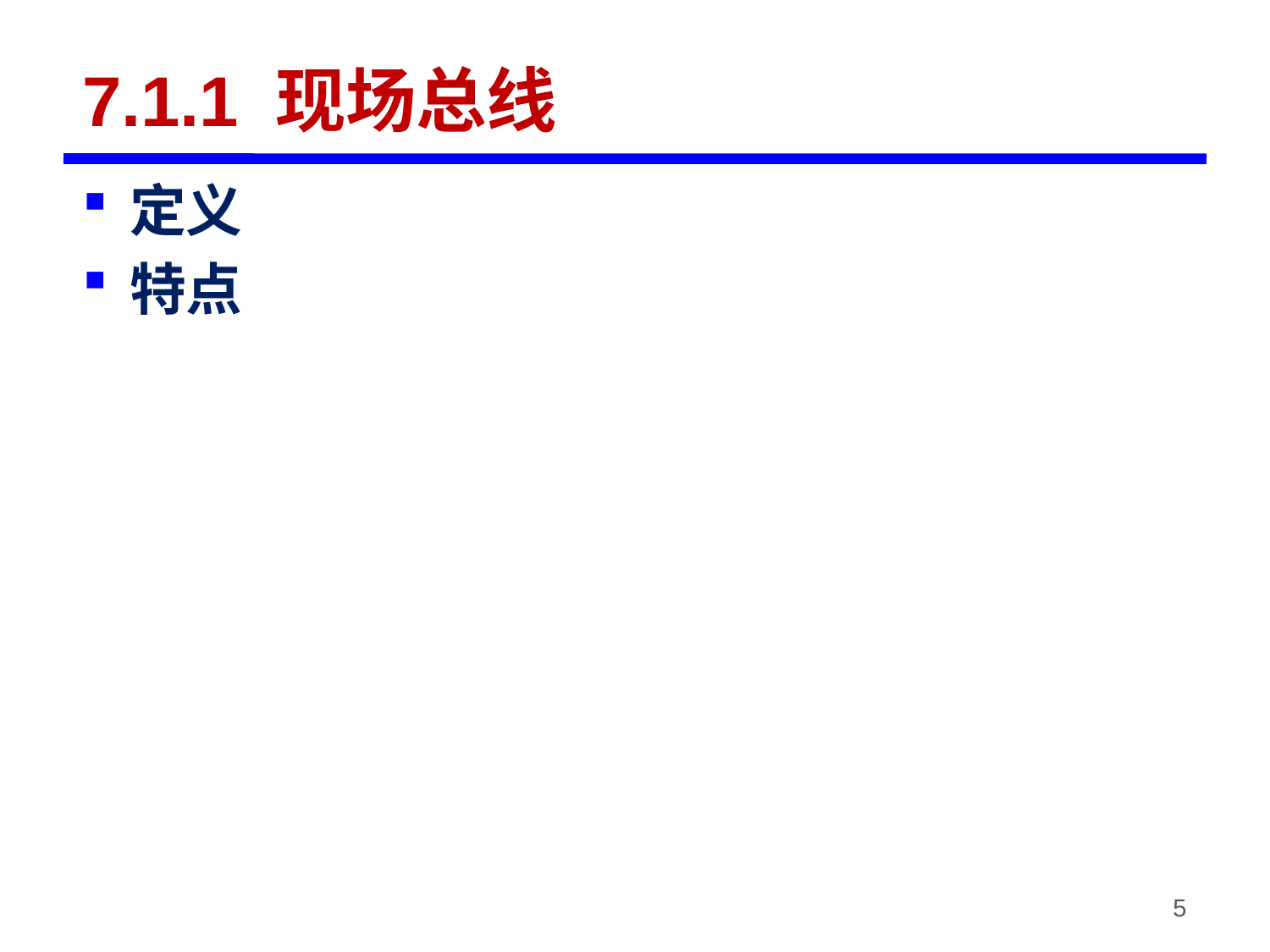

# 7.1.1 现场总线
定义
特点

《物联网概论》-韩毅刚
5